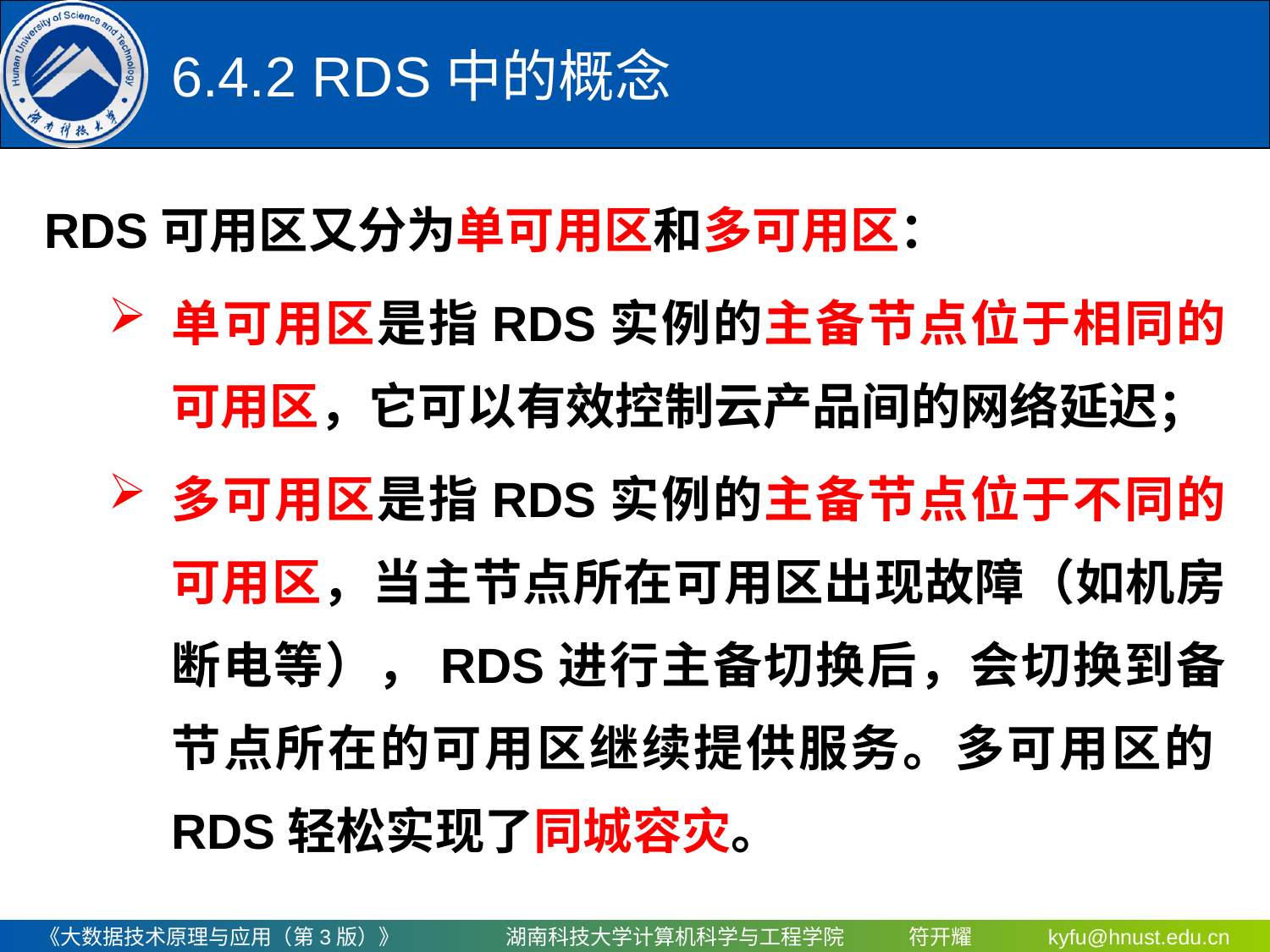

6.4.2 RDS中的概念
RDS可用区又分为单可用区和多可用区：
单可用区是指RDS实例的主备节点位于相同的可用区，它可以有效控制云产品间的网络延迟；
多可用区是指RDS实例的主备节点位于不同的可用区，当主节点所在可用区出现故障（如机房断电等），RDS进行主备切换后，会切换到备节点所在的可用区继续提供服务。多可用区的RDS轻松实现了同城容灾。